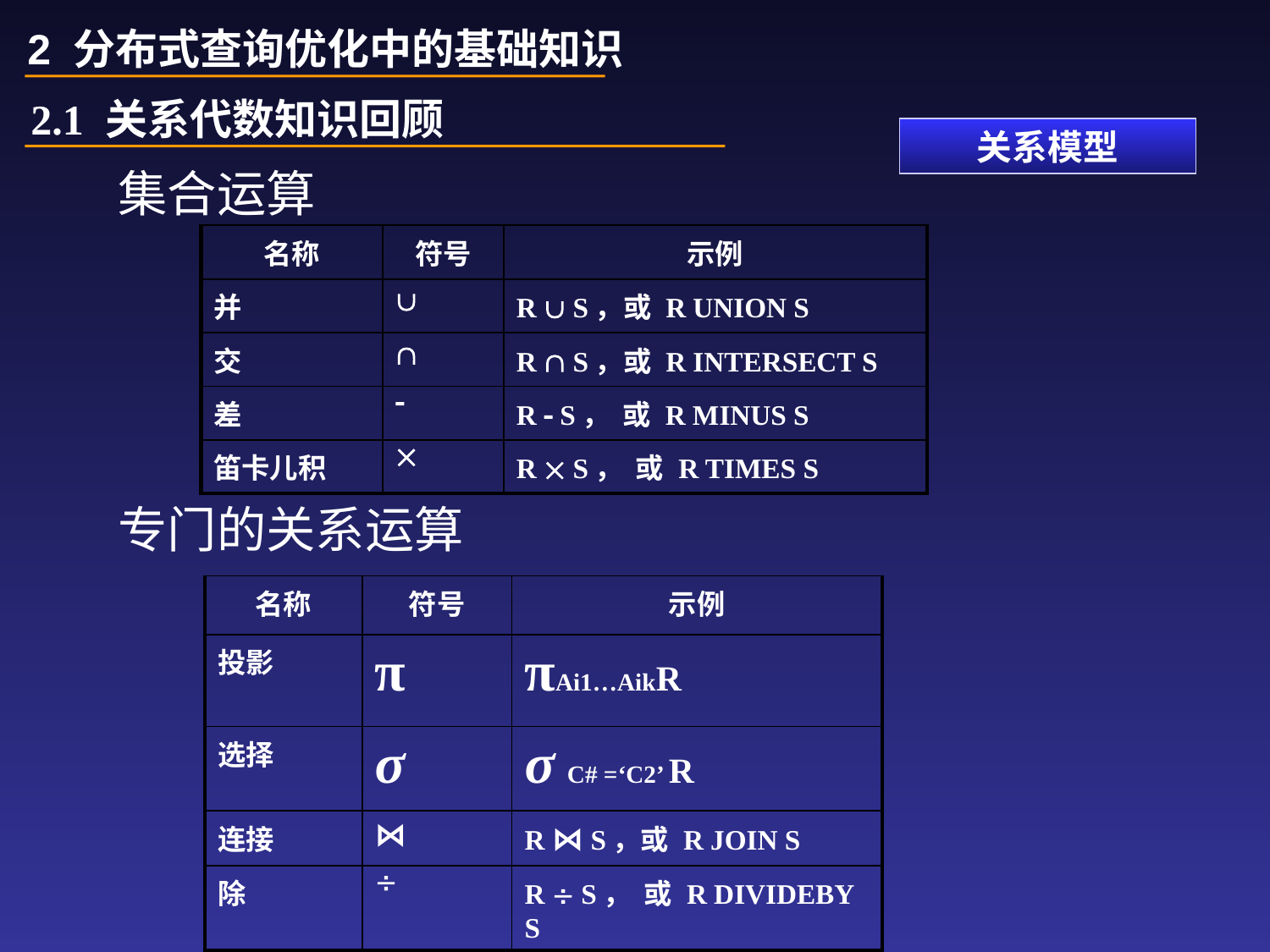

2 分布式查询优化中的基础知识

2.1 关系代数知识回顾

关系模型
集合运算

专门的关系运算
| 名称 | 符号 | 示例 |
| --- | --- | --- |
| 并 | ∪ | R ∪ S，或 R UNION S |
| 交 | ∩ | R ∩ S，或 R INTERSECT S |
| 差 | − | R − S， 或 R MINUS S |
| 笛卡儿积 | × | R × S， 或 R TIMES S |
| 名称 | 符号 | 示例 |
| --- | --- | --- |
| 投影 | π | πAi1…AikR |
| 选择 | σ | σ C# =‘C2’ R |
| 连接 | ⋈ | R ⋈ S，或 R JOIN S |
| 除 | ÷ | R ÷ S， 或 R DIVIDEBY S |